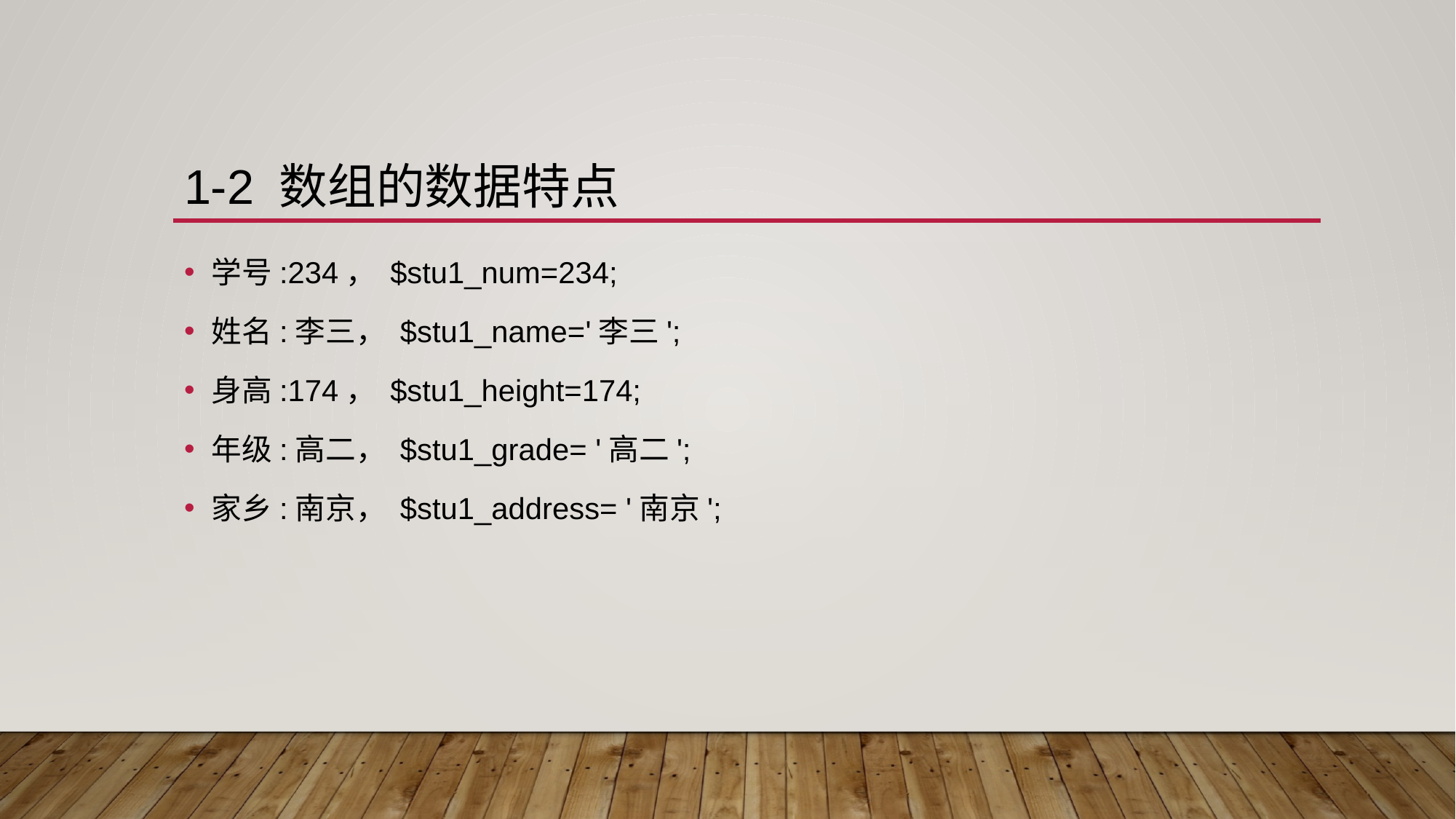

# 1-2 数组的数据特点
学号:234， $stu1_num=234;
姓名:李三， $stu1_name='李三';
身高:174， $stu1_height=174;
年级:高二， $stu1_grade= '高二';
家乡:南京， $stu1_address= '南京';